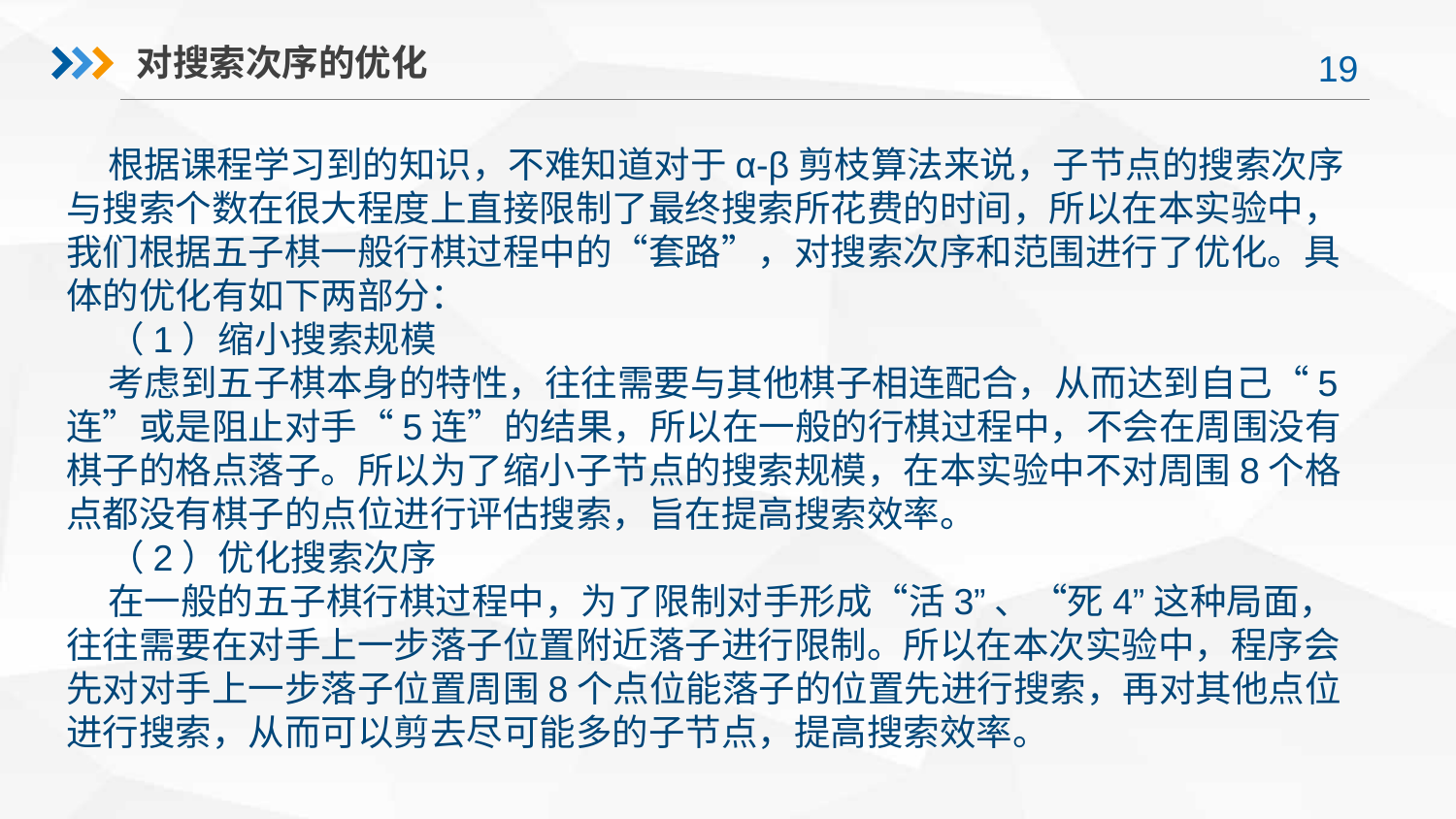

对搜索次序的优化
    根据课程学习到的知识，不难知道对于α-β剪枝算法来说，子节点的搜索次序与搜索个数在很大程度上直接限制了最终搜索所花费的时间，所以在本实验中，我们根据五子棋一般行棋过程中的“套路”，对搜索次序和范围进行了优化。具体的优化有如下两部分：
    （1）缩小搜索规模
    考虑到五子棋本身的特性，往往需要与其他棋子相连配合，从而达到自己“5连”或是阻止对手“5连”的结果，所以在一般的行棋过程中，不会在周围没有棋子的格点落子。所以为了缩小子节点的搜索规模，在本实验中不对周围8个格点都没有棋子的点位进行评估搜索，旨在提高搜索效率。
    （2）优化搜索次序
    在一般的五子棋行棋过程中，为了限制对手形成“活3”、“死4”这种局面，往往需要在对手上一步落子位置附近落子进行限制。所以在本次实验中，程序会先对对手上一步落子位置周围8个点位能落子的位置先进行搜索，再对其他点位进行搜索，从而可以剪去尽可能多的子节点，提高搜索效率。